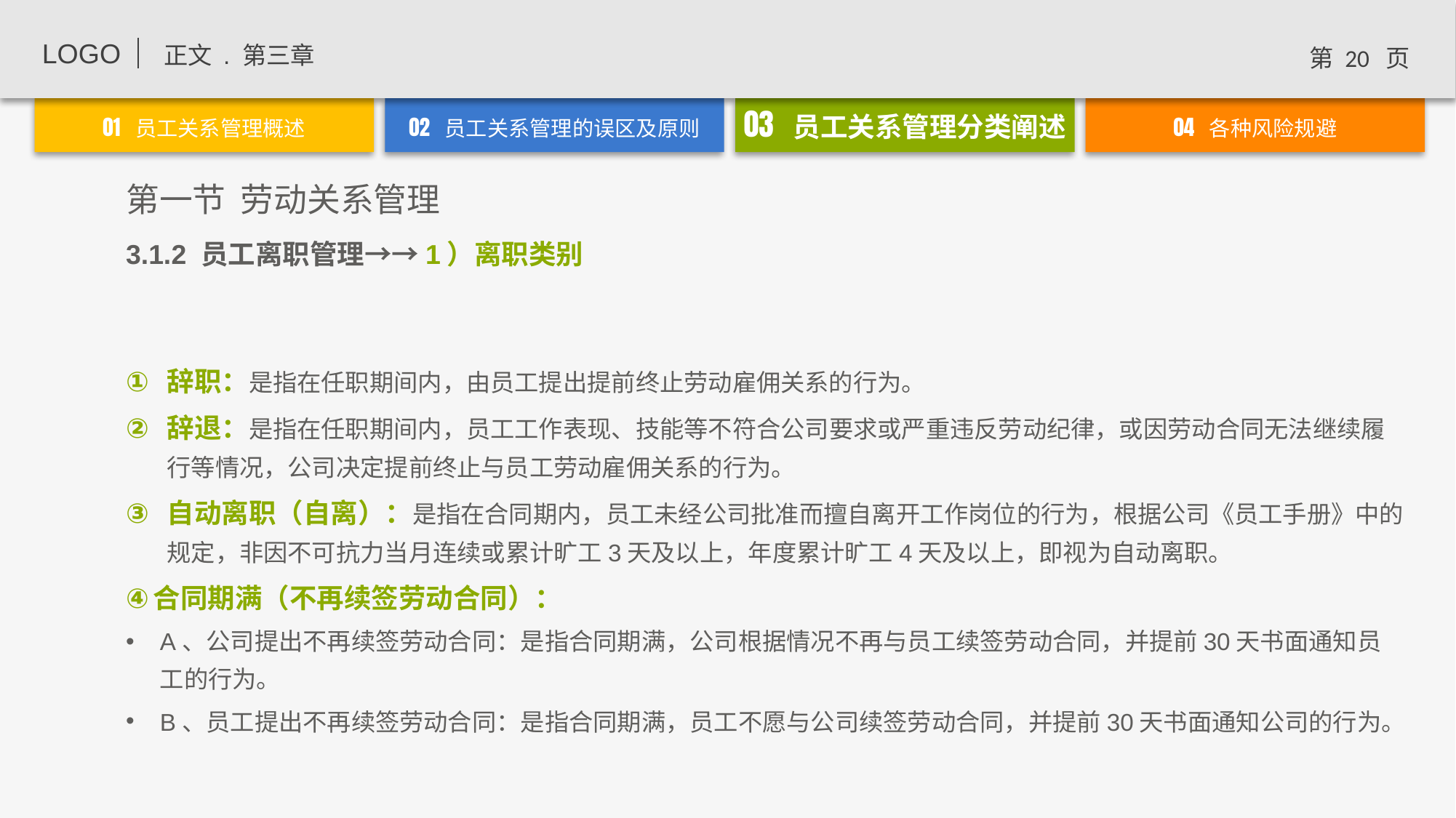

3.1.2 员工离职管理→→1）离职类别
辞职：是指在任职期间内，由员工提出提前终止劳动雇佣关系的行为。
辞退：是指在任职期间内，员工工作表现、技能等不符合公司要求或严重违反劳动纪律，或因劳动合同无法继续履行等情况，公司决定提前终止与员工劳动雇佣关系的行为。
自动离职（自离）：是指在合同期内，员工未经公司批准而擅自离开工作岗位的行为，根据公司《员工手册》中的规定，非因不可抗力当月连续或累计旷工3天及以上，年度累计旷工4天及以上，即视为自动离职。
合同期满（不再续签劳动合同）：
A、公司提出不再续签劳动合同：是指合同期满，公司根据情况不再与员工续签劳动合同，并提前30天书面通知员工的行为。
B、员工提出不再续签劳动合同：是指合同期满，员工不愿与公司续签劳动合同，并提前30天书面通知公司的行为。